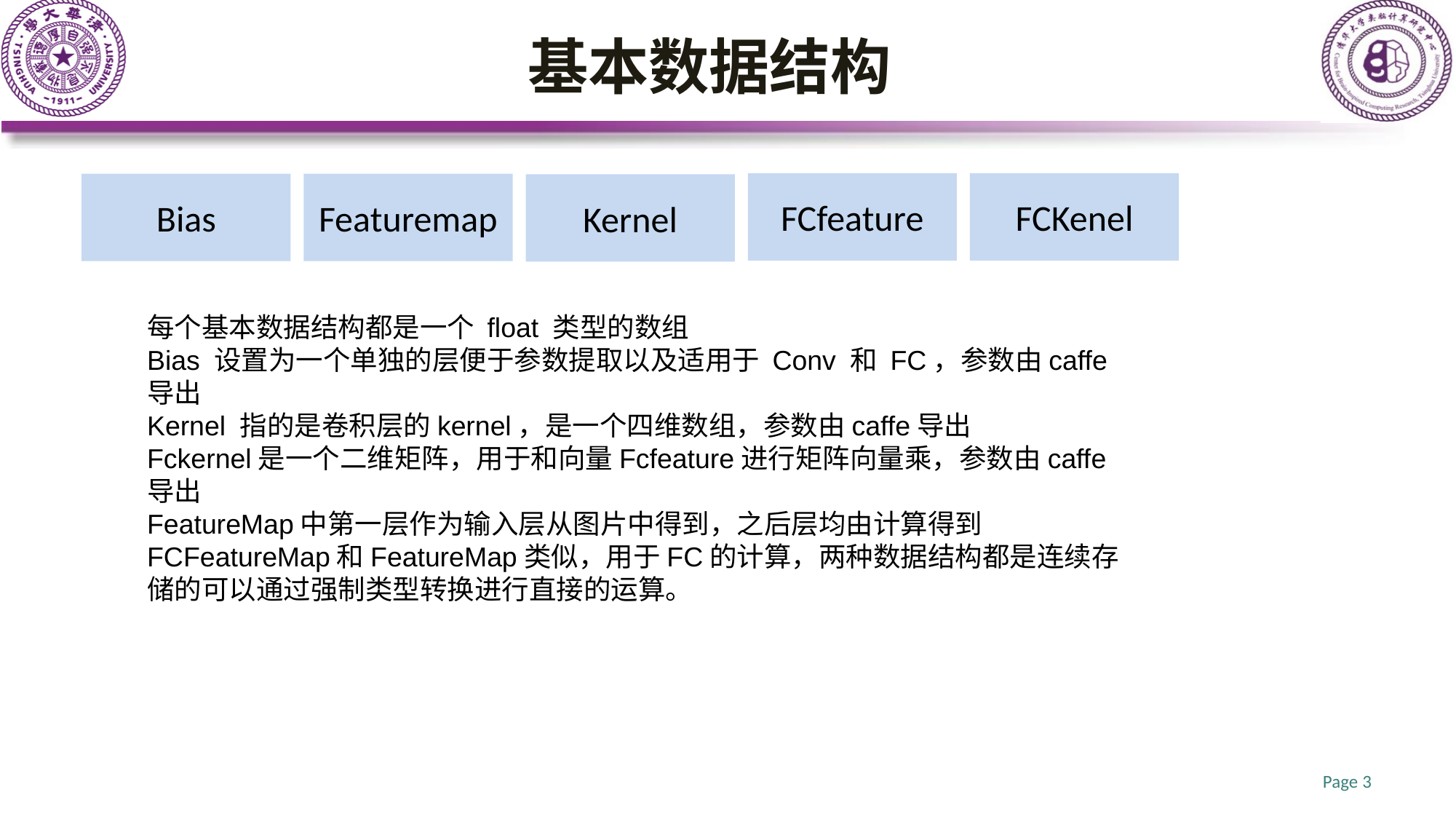

基本数据结构
FCfeature
FCKenel
Bias
Featuremap
Kernel
每个基本数据结构都是一个 float 类型的数组
Bias 设置为一个单独的层便于参数提取以及适用于 Conv 和 FC，参数由caffe导出
Kernel 指的是卷积层的kernel，是一个四维数组，参数由caffe导出
Fckernel是一个二维矩阵，用于和向量Fcfeature进行矩阵向量乘，参数由caffe导出
FeatureMap中第一层作为输入层从图片中得到，之后层均由计算得到
FCFeatureMap和FeatureMap类似，用于FC的计算，两种数据结构都是连续存储的可以通过强制类型转换进行直接的运算。

Page 3